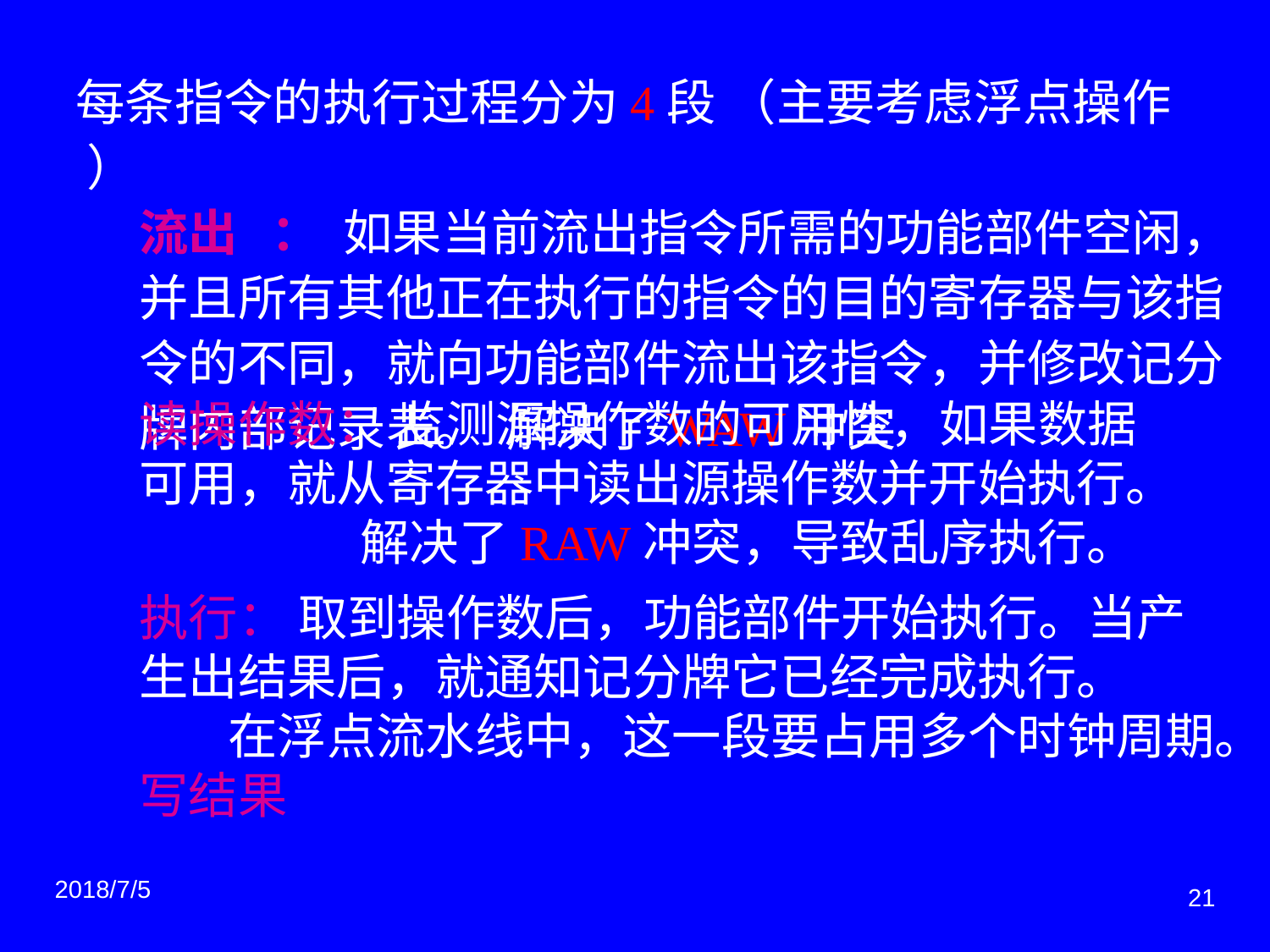

每条指令的执行过程分为4段 （主要考虑浮点操作 ）
流出   ：  如果当前流出指令所需的功能部件空闲，并且所有其他正在执行的指令的目的寄存器与该指令的不同，就向功能部件流出该指令，并修改记分牌内部记录表。  解决了WAW冲突
读操作数： 监测源操作数的可用性，如果数据可用，就从寄存器中读出源操作数并开始执行。
                   解决了RAW冲突，导致乱序执行。
执行： 取到操作数后，功能部件开始执行。当产生出结果后，就通知记分牌它已经完成执行。
       在浮点流水线中，这一段要占用多个时钟周期。
写结果
2018/7/5
21